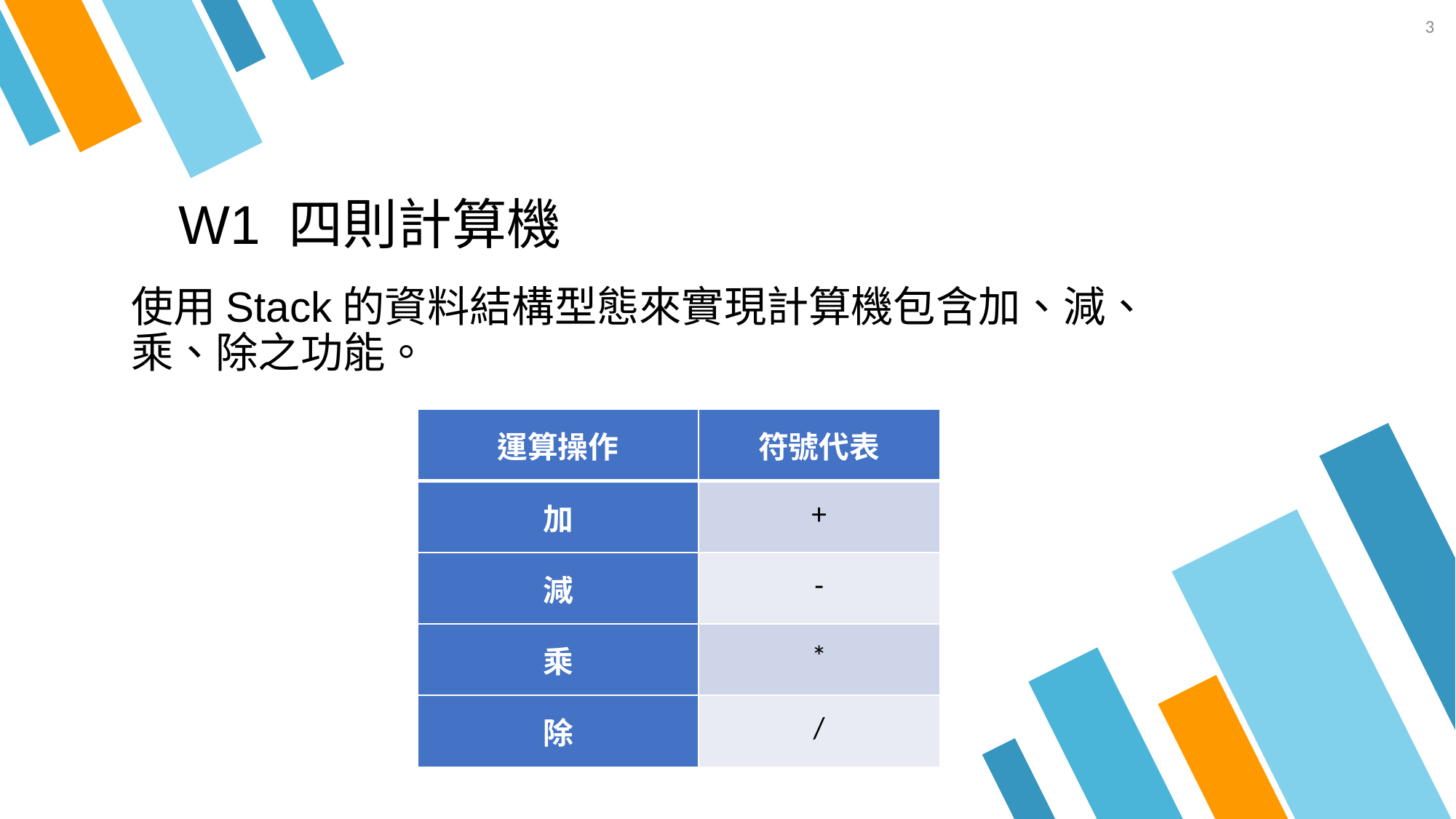

3
# W1 四則計算機
使用Stack的資料結構型態來實現計算機包含加、減、乘、除之功能。
| 運算操作 | 符號代表 |
| --- | --- |
| 加 | + |
| 減 | - |
| 乘 | \* |
| 除 | / |